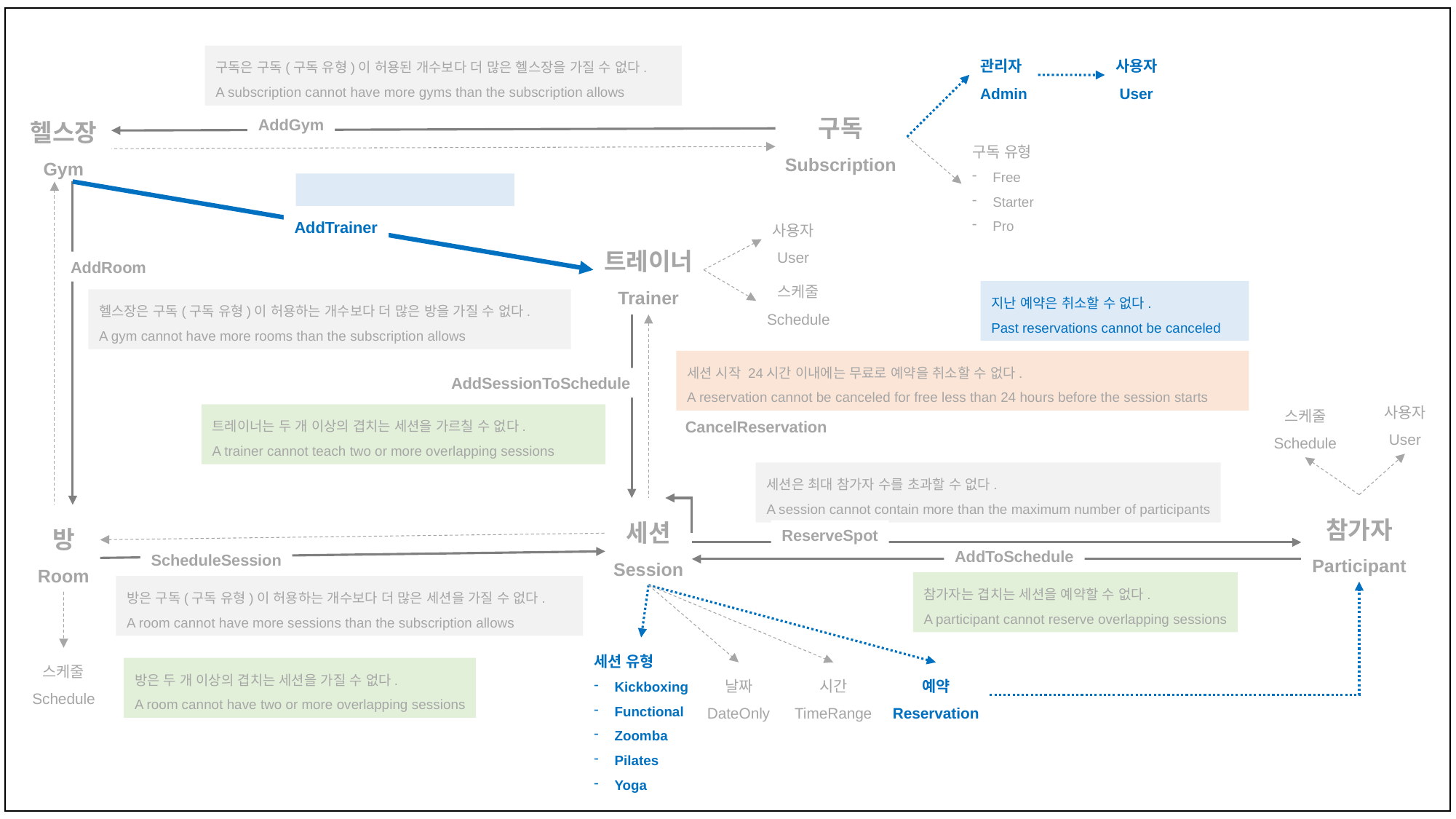

관리자
Admin
사용자
User
구독은 구독(구독 유형)이 허용된 개수보다 더 많은 헬스장을 가질 수 없다.
A subscription cannot have more gyms than the subscription allows
구독
Subscription
헬스장
Gym
AddGym

구독 유형
Free
Starter
Pro

사용자
User
AddTrainer
트레이너
Trainer
AddRoom
스케줄
Schedule
지난 예약은 취소할 수 없다.
Past reservations cannot be canceled
헬스장은 구독(구독 유형)이 허용하는 개수보다 더 많은 방을 가질 수 없다.
A gym cannot have more rooms than the subscription allows

세션 시작 24시간 이내에는 무료로 예약을 취소할 수 없다.
A reservation cannot be canceled for free less than 24 hours before the session starts
AddSessionToSchedule
사용자
User
스케줄
Schedule
트레이너는 두 개 이상의 겹치는 세션을 가르칠 수 없다.
A trainer cannot teach two or more overlapping sessions
CancelReservation
세션은 최대 참가자 수를 초과할 수 없다.
A session cannot contain more than the maximum number of participants
참가자
Participant

세션
Session
방
Room
ReserveSpot

AddToSchedule
ScheduleSession
참가자는 겹치는 세션을 예약할 수 없다.
A participant cannot reserve overlapping sessions
방은 구독(구독 유형)이 허용하는 개수보다 더 많은 세션을 가질 수 없다.
A room cannot have more sessions than the subscription allows
세션 유형
Kickboxing
Functional
Zoomba
Pilates
Yoga
스케줄
Schedule
방은 두 개 이상의 겹치는 세션을 가질 수 없다.
A room cannot have two or more overlapping sessions
날짜
DateOnly
시간
TimeRange
예약
Reservation